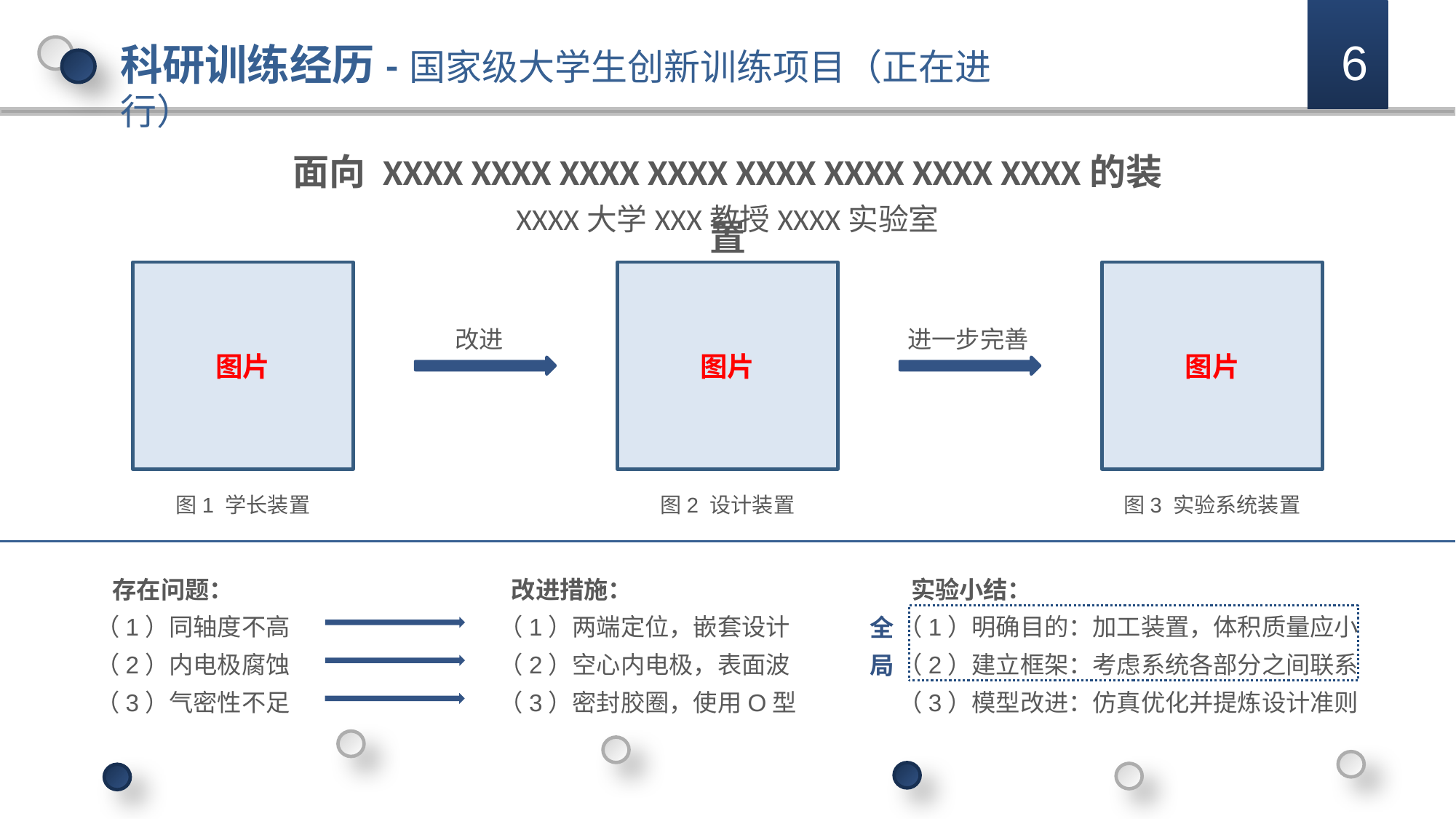

科研训练经历-国家级大学生创新训练项目（正在进行）
6
面向 XXXX XXXX XXXX XXXX XXXX XXXX XXXX XXXX的装置
XXXX大学XXX教授XXXX实验室
图片
图片
图片
改进
进一步完善

图1 学长装置
图2 设计装置
图3 实验系统装置
  存在问题：
（1）同轴度不高
（2）内电极腐蚀
（3）气密性不足
  改进措施：
（1）两端定位，嵌套设计
（2）空心内电极，表面波
（3）密封胶圈，使用O型
  实验小结：
（1）明确目的：加工装置，体积质量应小
（2）建立框架：考虑系统各部分之间联系
（3）模型改进：仿真优化并提炼设计准则
全
局